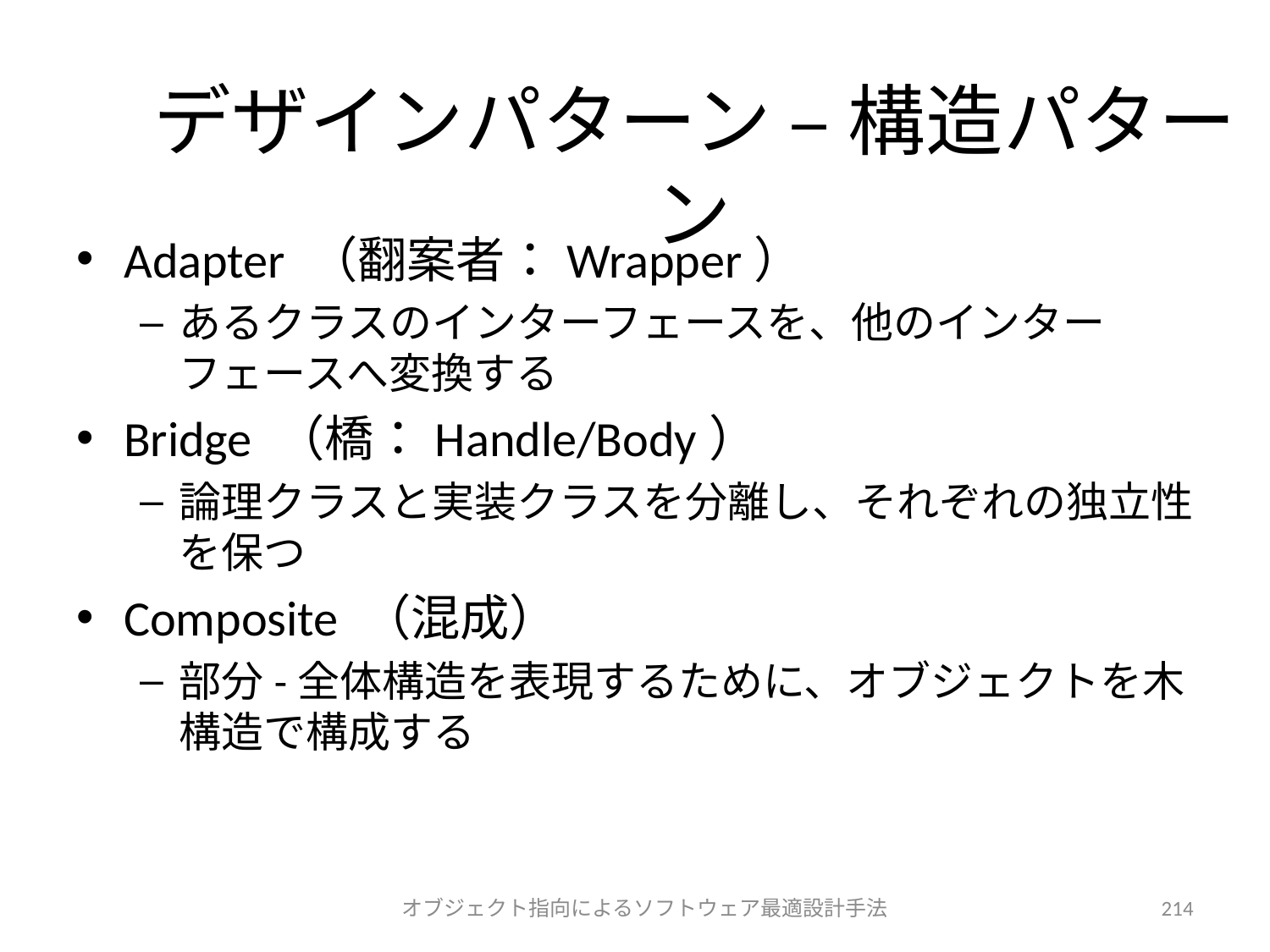

# デザインパターン – 構造パターン
Adapter （翻案者：Wrapper）
あるクラスのインターフェースを、他のインターフェースへ変換する
Bridge （橋：Handle/Body）
論理クラスと実装クラスを分離し、それぞれの独立性を保つ
Composite （混成）
部分-全体構造を表現するために、オブジェクトを木構造で構成する
オブジェクト指向によるソフトウェア最適設計手法
214